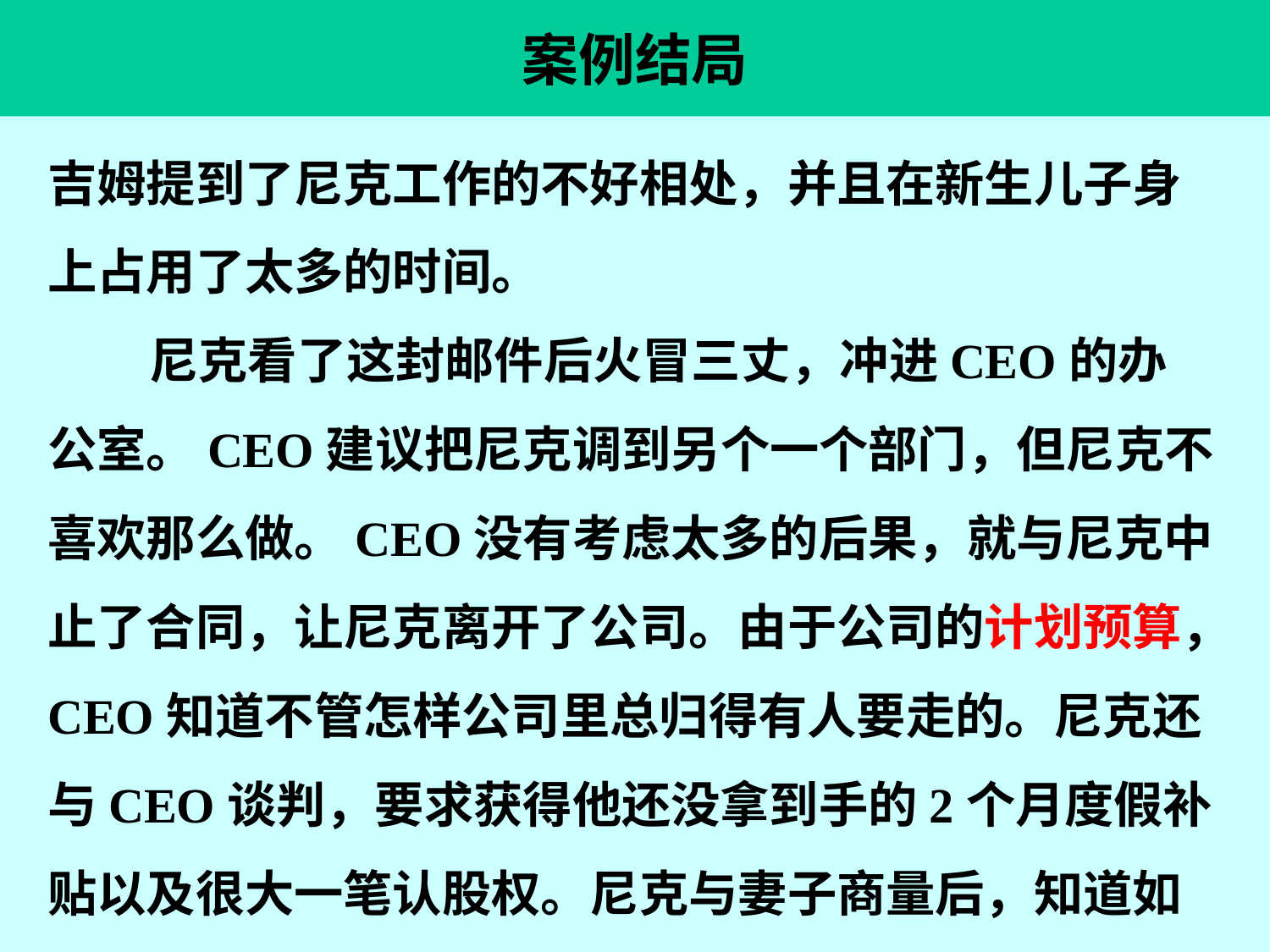

# 案例结局

吉姆提到了尼克工作的不好相处，并且在新生儿子身上占用了太多的时间。
        尼克看了这封邮件后火冒三丈，冲进CEO的办公室。CEO建议把尼克调到另个一个部门，但尼克不喜欢那么做。CEO没有考虑太多的后果，就与尼克中止了合同，让尼克离开了公司。由于公司的计划预算，CEO知道不管怎样公司里总归得有人要走的。尼克还与CEO谈判，要求获得他还没拿到手的2个月度假补贴以及很大一笔认股权。尼克与妻子商量后，知道如